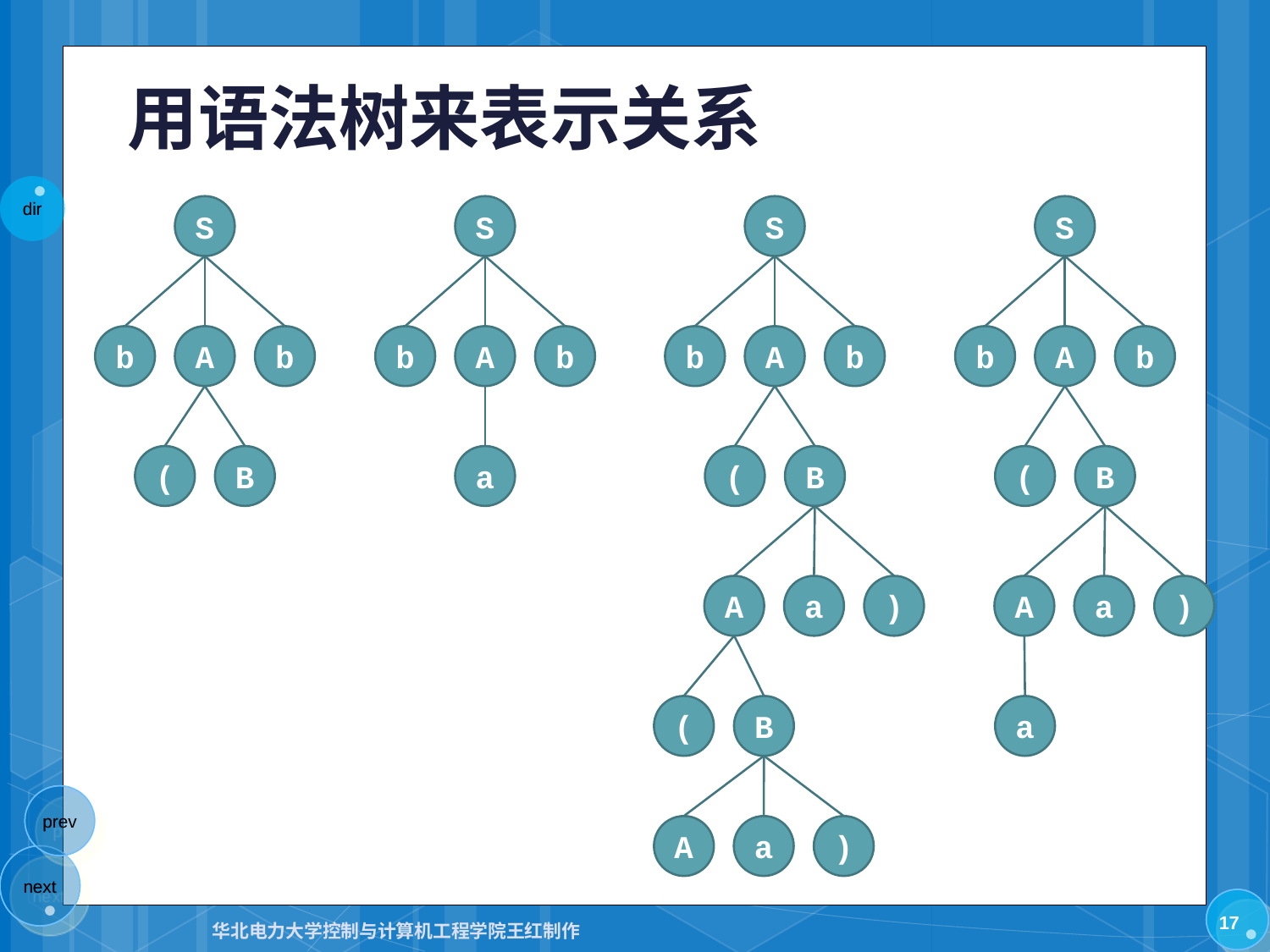

# 用语法树来表示关系
S
b
A
b
(
B
S
b
A
b
a
S
b
A
b
(
B
A
a
)
(
B
A
a
)
S
b
A
b
(
B
A
a
)
a
17
华北电力大学控制与计算机工程学院王红制作